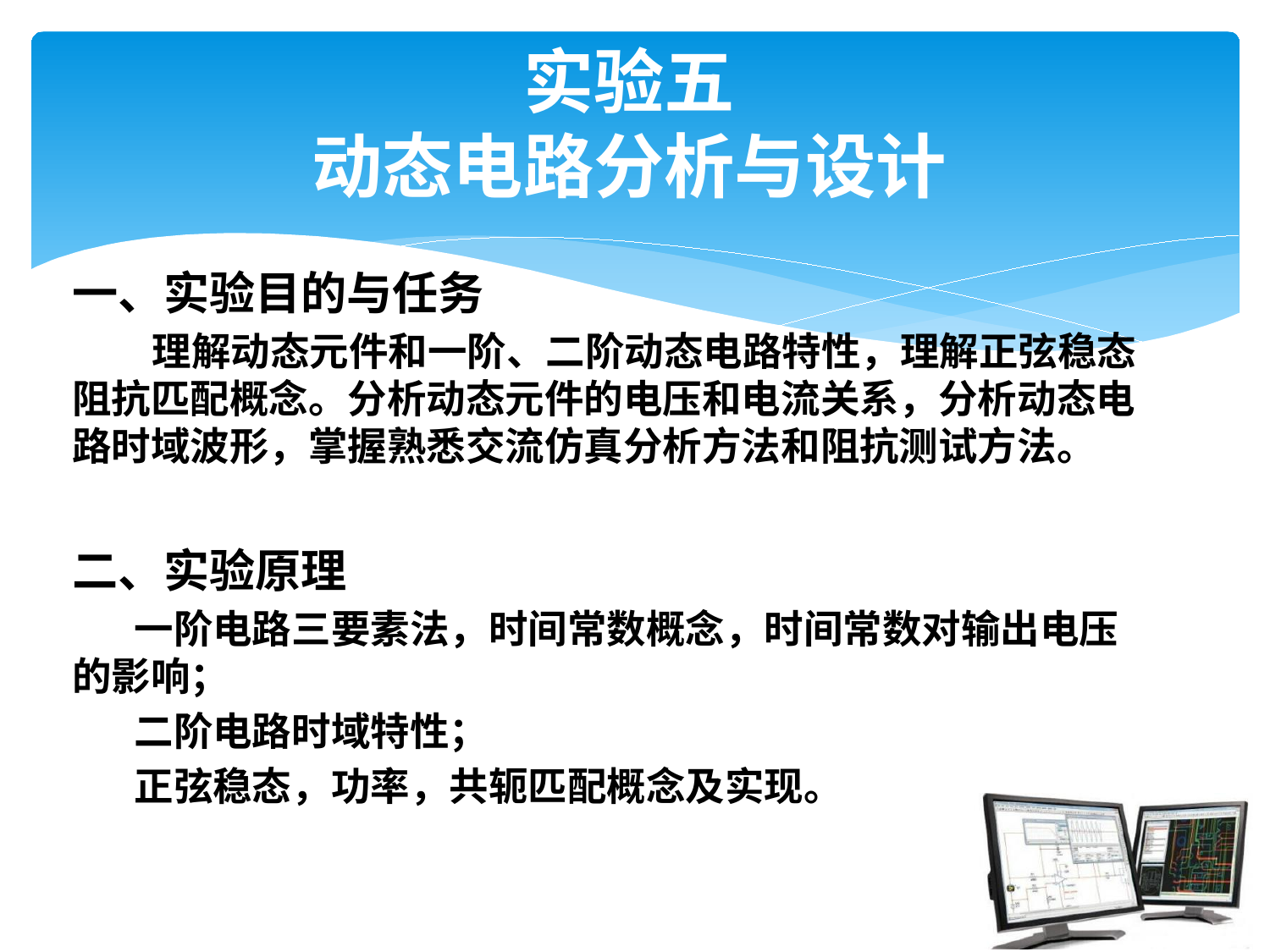

# 实验五 动态电路分析与设计
一、实验目的与任务
        理解动态元件和一阶、二阶动态电路特性，理解正弦稳态阻抗匹配概念。分析动态元件的电压和电流关系，分析动态电路时域波形，掌握熟悉交流仿真分析方法和阻抗测试方法。

二、实验原理
      一阶电路三要素法，时间常数概念，时间常数对输出电压的影响；
      二阶电路时域特性；
      正弦稳态，功率，共轭匹配概念及实现。